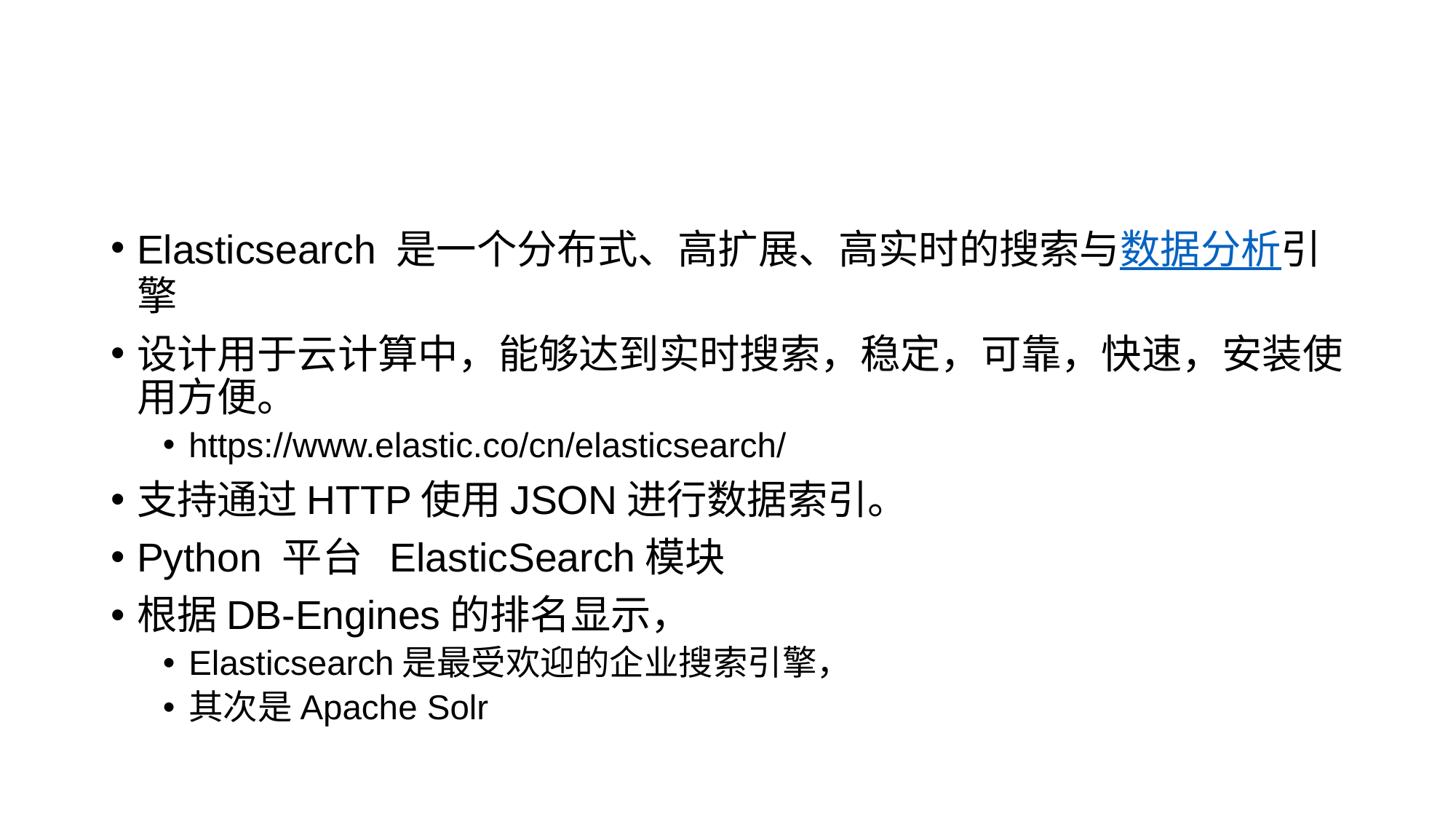

#
Elasticsearch 是一个分布式、高扩展、高实时的搜索与数据分析引擎
设计用于云计算中，能够达到实时搜索，稳定，可靠，快速，安装使用方便。
https://www.elastic.co/cn/elasticsearch/
支持通过HTTP使用JSON进行数据索引。
Python 平台  ElasticSearch模块
根据DB-Engines的排名显示，
Elasticsearch是最受欢迎的企业搜索引擎，
其次是Apache Solr